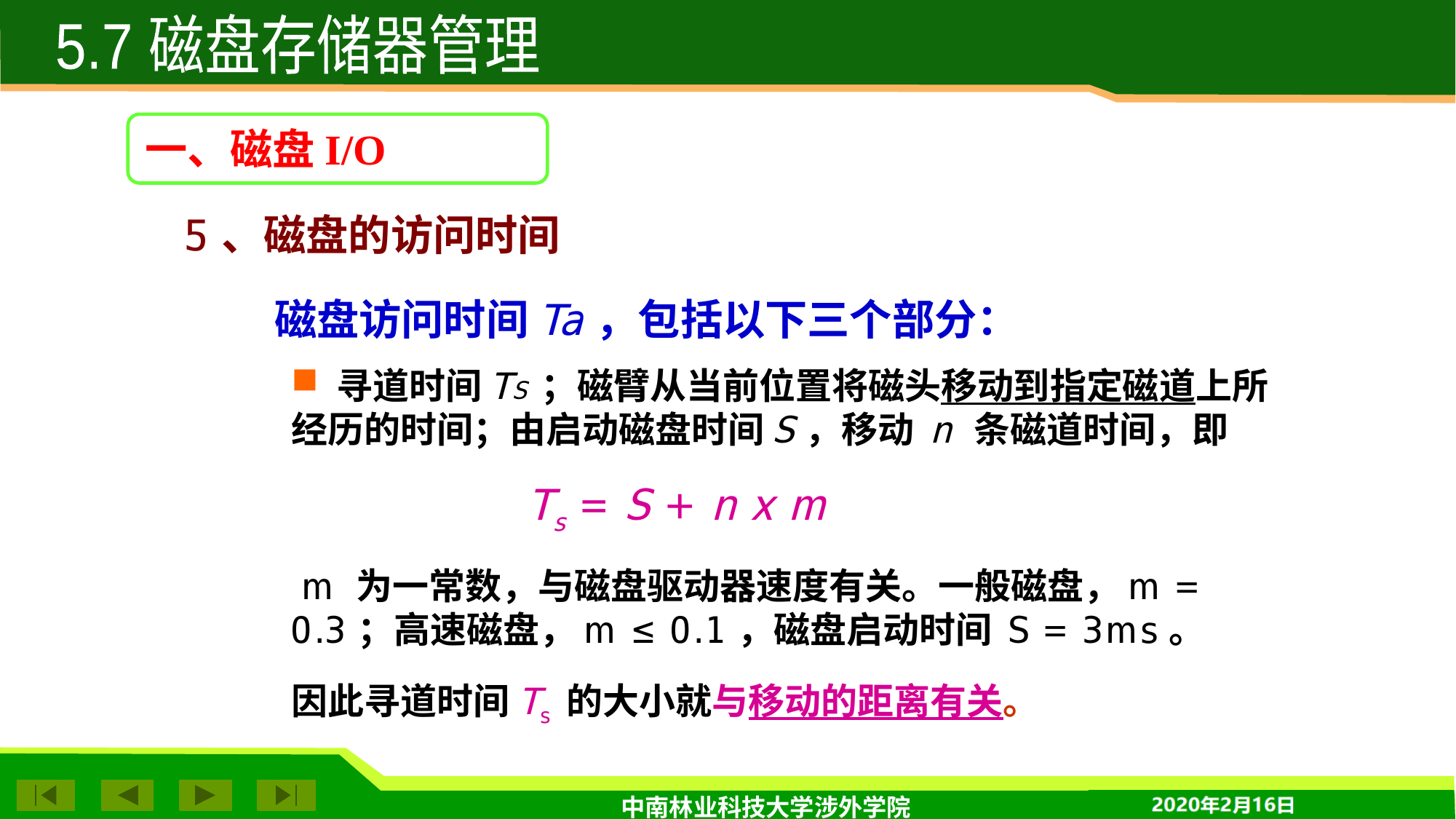

5.7 磁盘存储器管理

一、磁盘I/O
5、磁盘的访问时间
磁盘访问时间Ta，包括以下三个部分：
 寻道时间TS ；磁臂从当前位置将磁头移动到指定磁道上所经历的时间；由启动磁盘时间S，移动 n 条磁道时间，即
                      Ts = S + n x m
 m 为一常数，与磁盘驱动器速度有关。一般磁盘，m = 0.3；高速磁盘，m ≤ 0.1，磁盘启动时间 S = 3ms。
因此寻道时间Ts 的大小就与移动的距离有关。